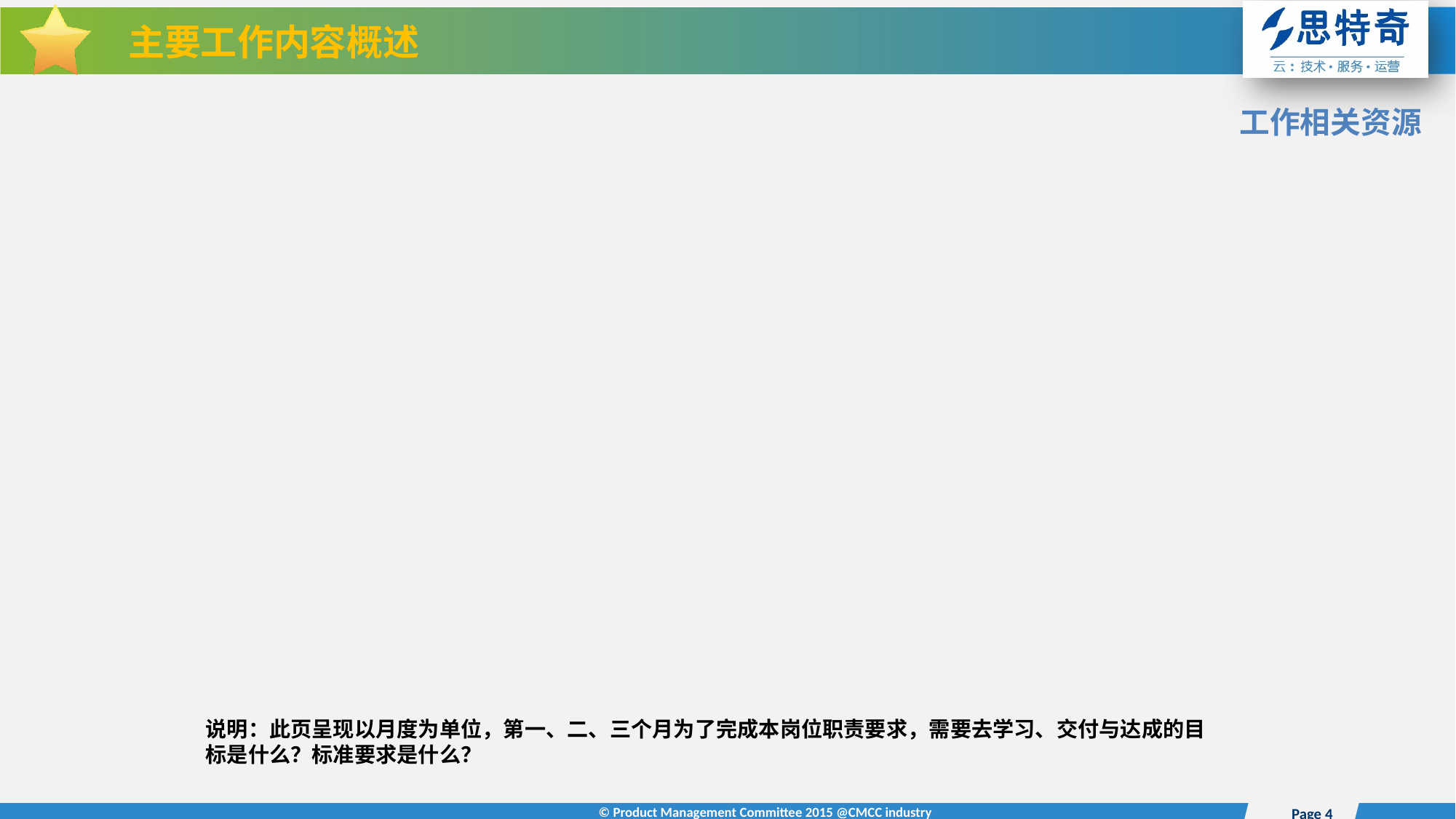

主要工作内容概述
工作相关资源

说明：此页呈现以月度为单位，第一、二、三个月为了完成本岗位职责要求，需要去学习、交付与达成的目标是什么？标准要求是什么？